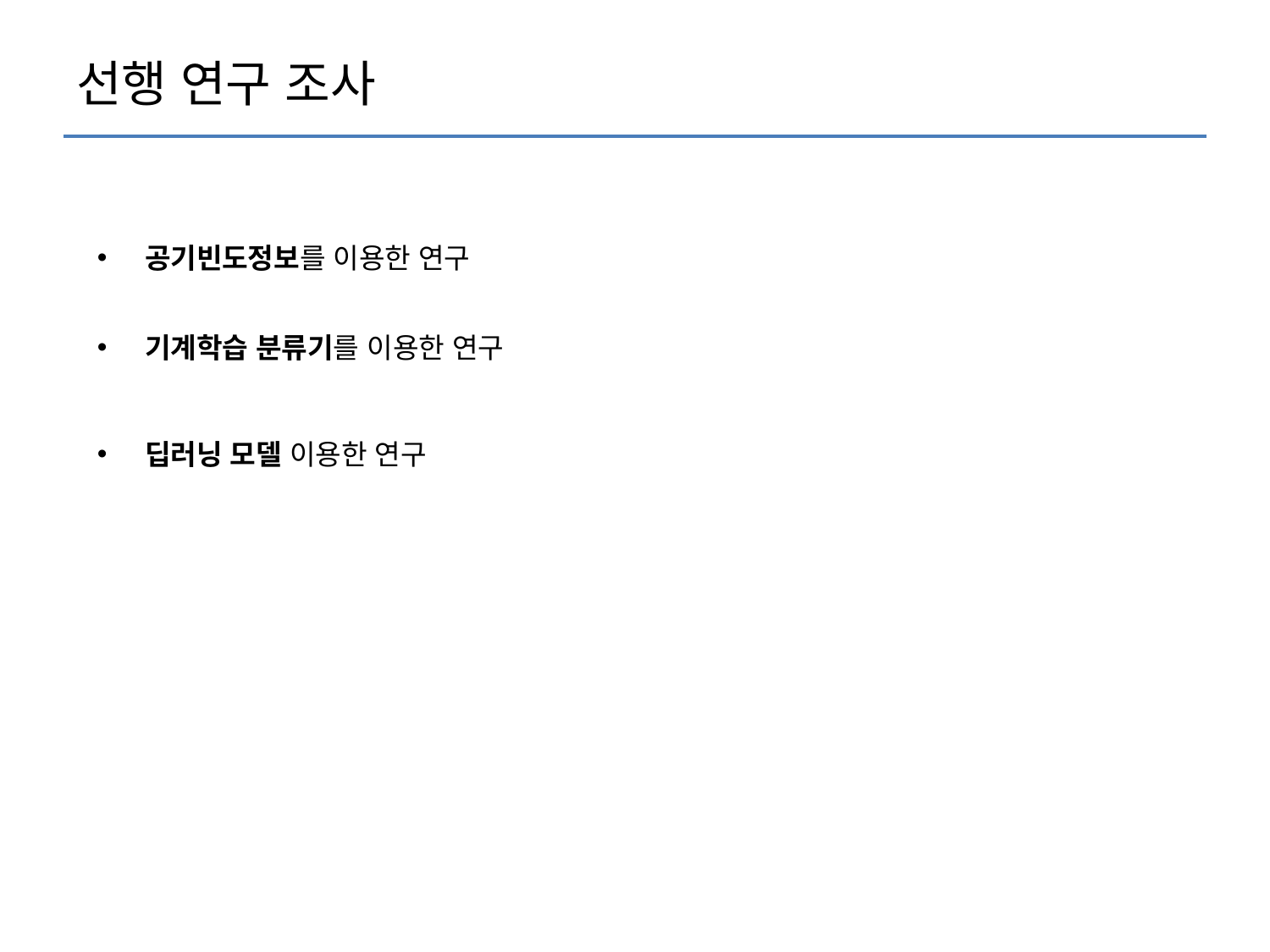

# 선행 연구 조사
공기빈도정보를 이용한 연구
기계학습 분류기를 이용한 연구
딥러닝 모델 이용한 연구